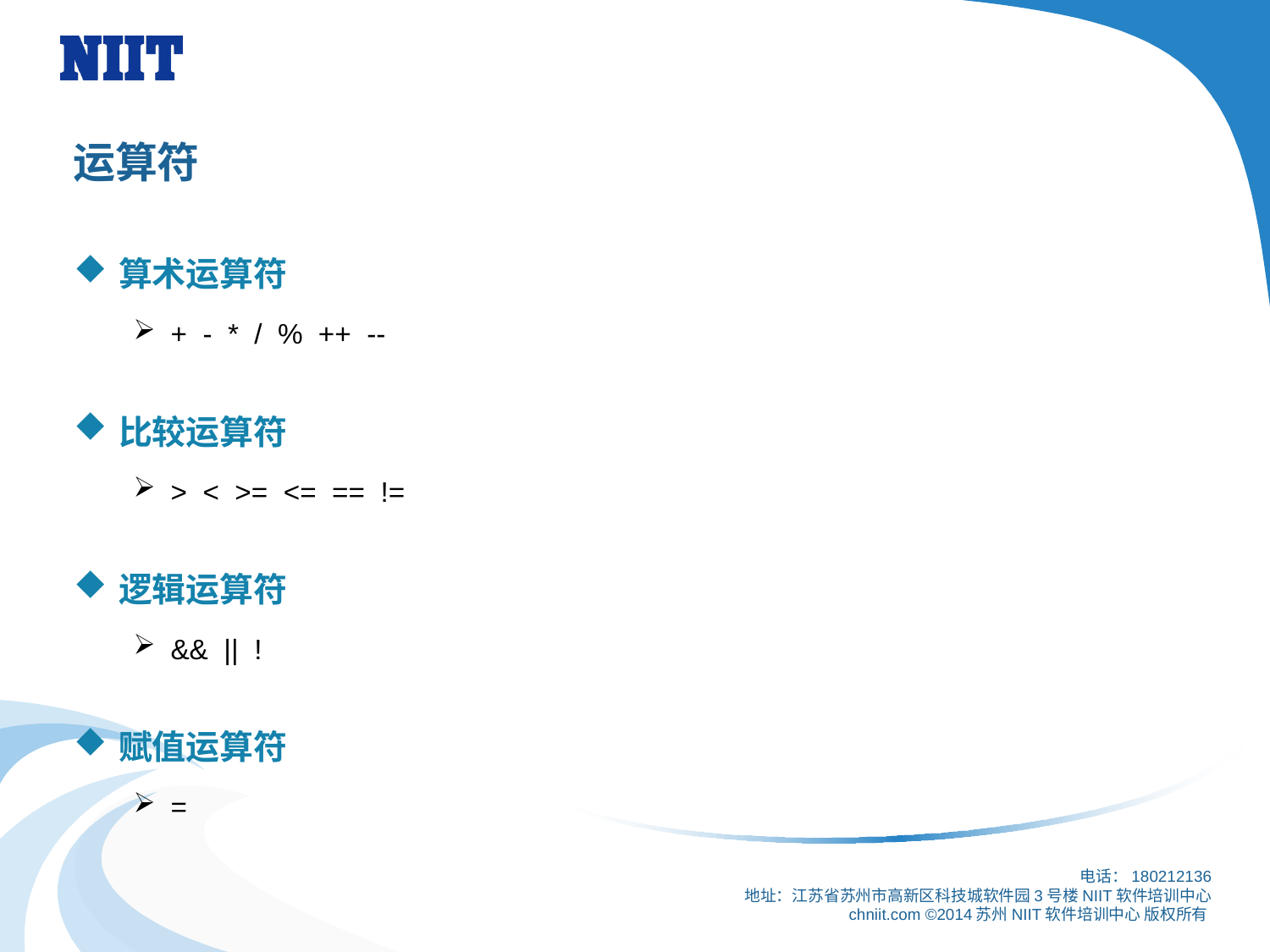

# 运算符
算术运算符
+  -  *  /  %  ++  --

比较运算符
>  <  >=  <=  ==  !=

逻辑运算符
&&  ||  !

赋值运算符
=